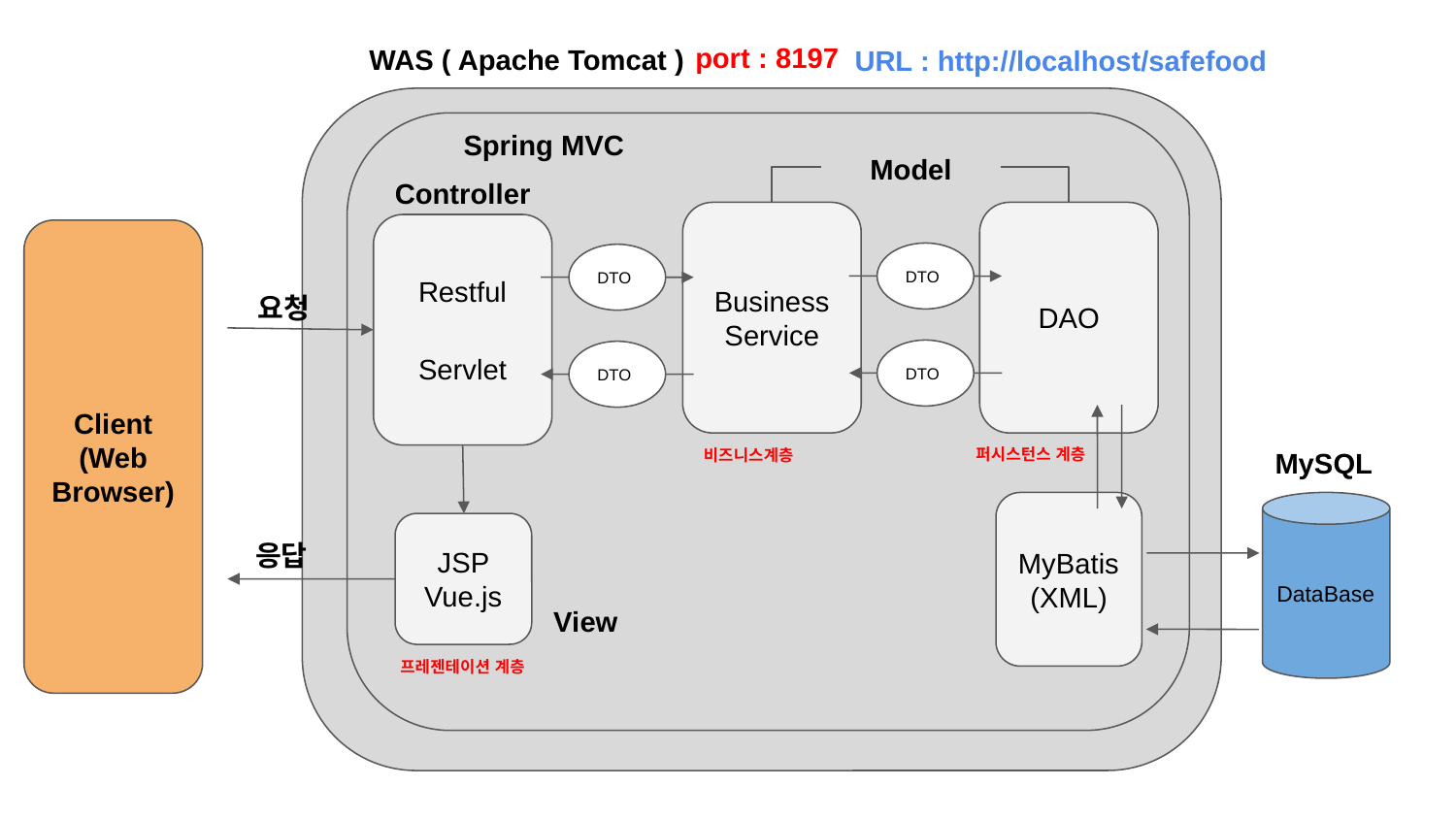

port : 8197
WAS ( Apache Tomcat )
URL : http://localhost/safefood

Spring MVC
Model
Controller

Business Service
DAO
Restful
Servlet
Client
(Web
Browser)
DTO
DTO
요청

DTO
DTO

퍼시스턴스 계층
비즈니스계층
MySQL

MyBatis
(XML)
DataBase
JSP
Vue.js
응답

View

프레젠테이션 계층